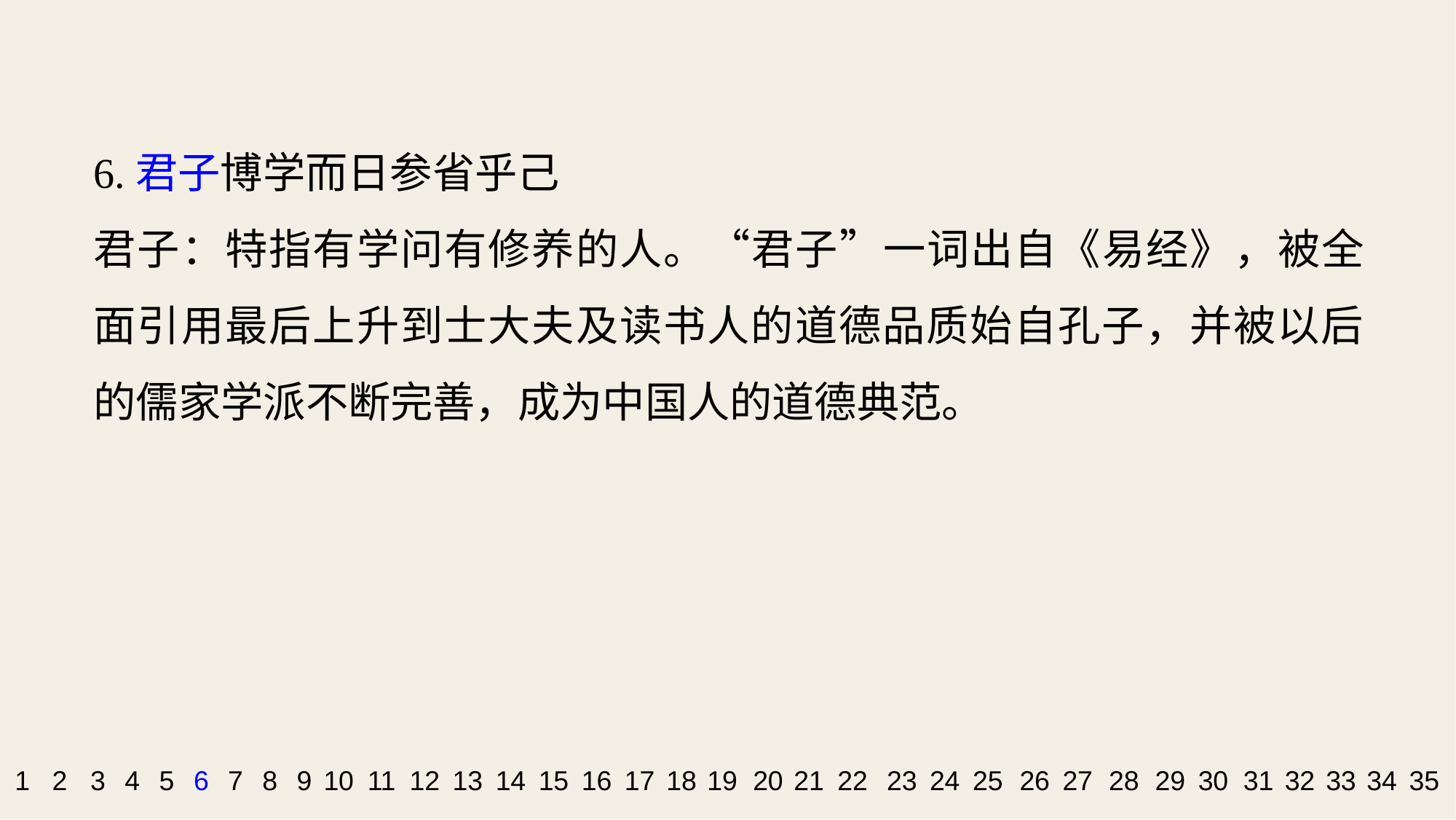

6.君子博学而日参省乎己
君子：特指有学问有修养的人。“君子”一词出自《易经》，被全面引用最后上升到士大夫及读书人的道德品质始自孔子，并被以后的儒家学派不断完善，成为中国人的道德典范。
1
2
3
4
5
6
7
8
9
10
11
12
13
14
15
16
17
18
19
20
21
22
23
24
25
26
27
28
29
30
31
32
33
34
35